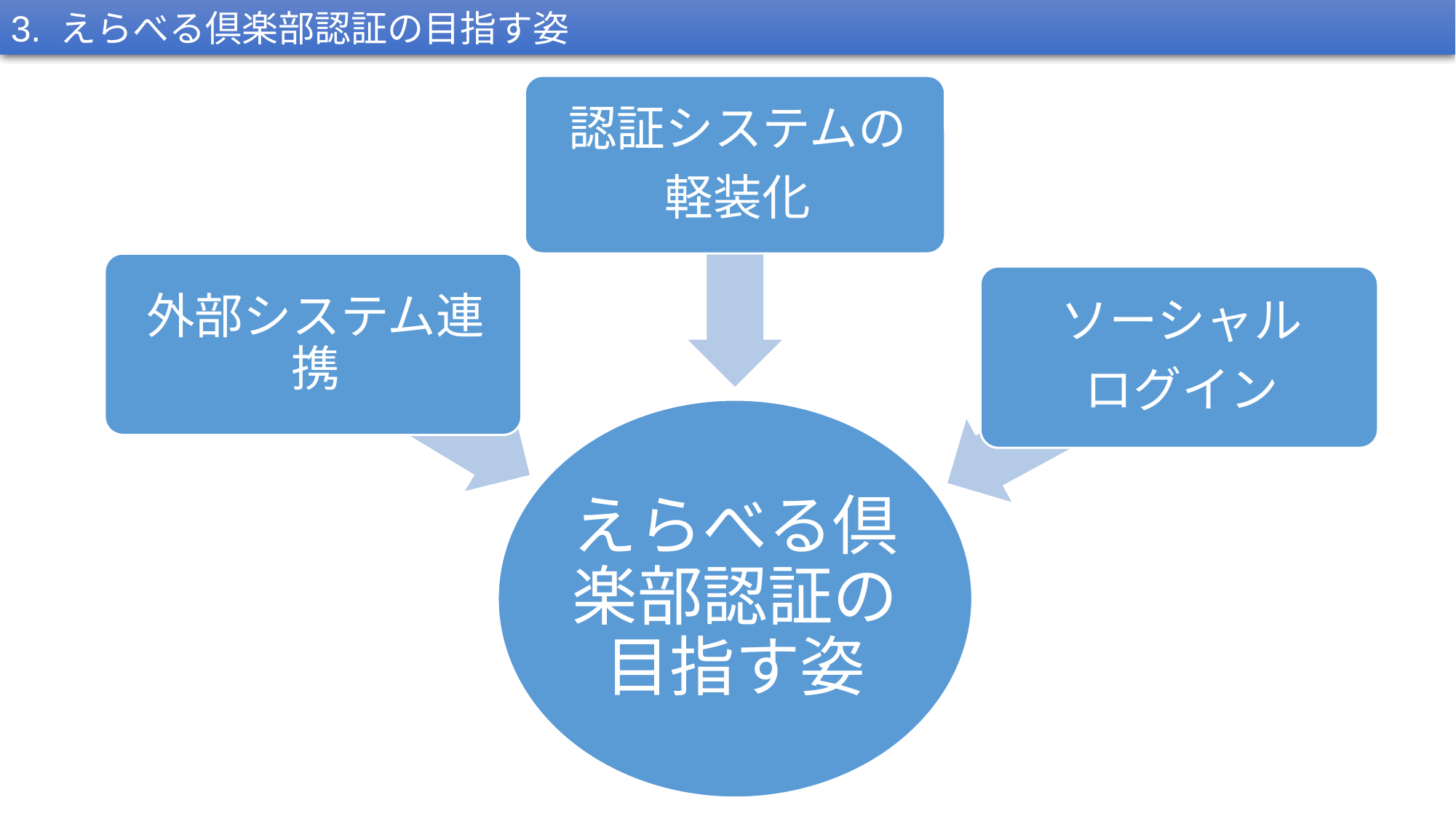

3. えらべる倶楽部認証の目指す姿
えらべる倶楽部認証の目指す姿
外部システム連携
認証システムの
軽装化
ソーシャル
ログイン